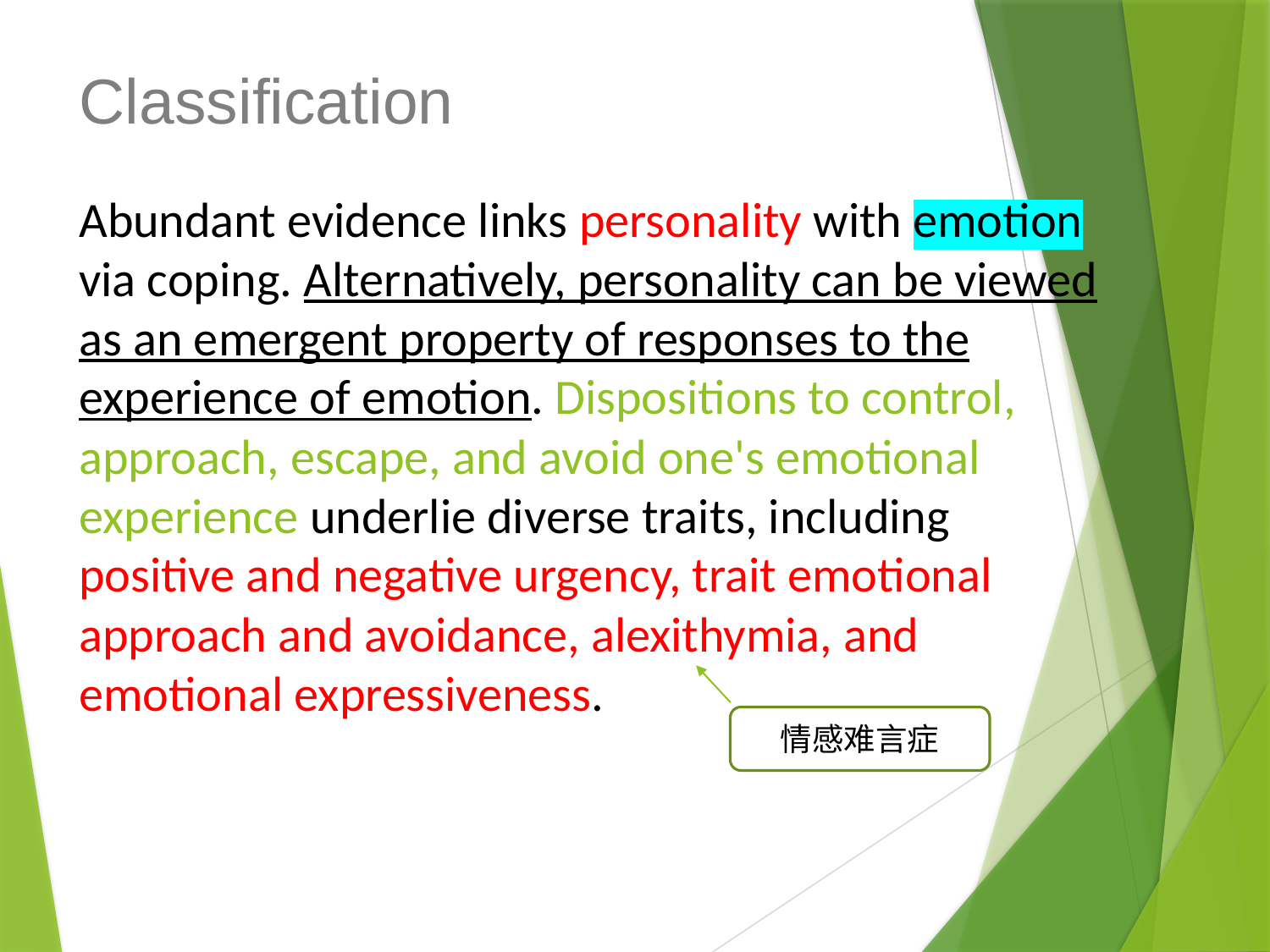

Classification
Abundant evidence links personality with emotion via coping. Alternatively, personality can be viewed as an emergent property of responses to the experience of emotion. Dispositions to control, approach, escape, and avoid one's emotional experience underlie diverse traits, including positive and negative urgency, trait emotional approach and avoidance, alexithymia, and emotional expressiveness.
情感难言症